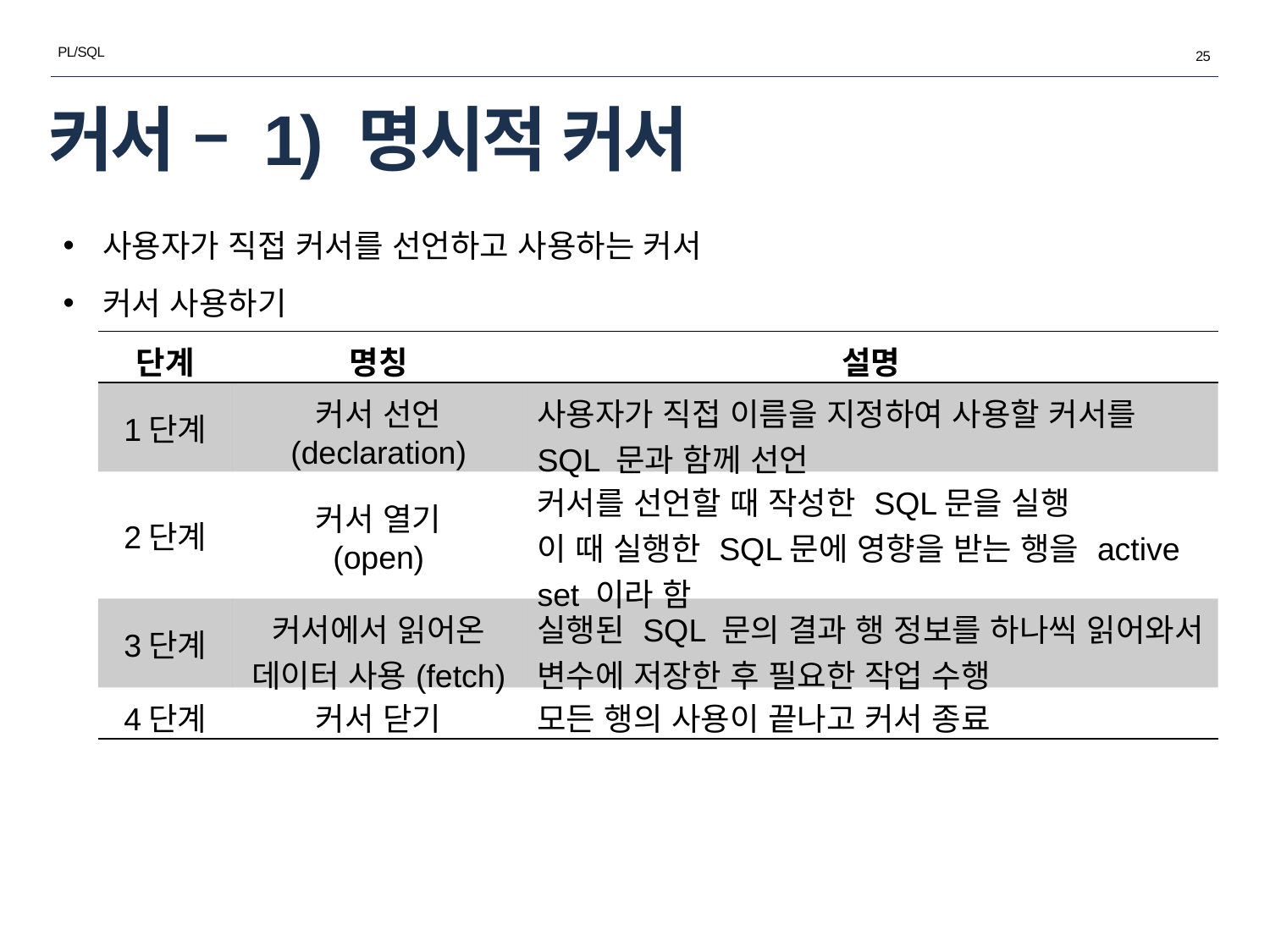

PL/SQL
25
# 커서 – 1) 명시적 커서
사용자가 직접 커서를 선언하고 사용하는 커서
커서 사용하기
| 단계 | 명칭 | 설명 |
| --- | --- | --- |
| 1단계 | 커서 선언 (declaration) | 사용자가 직접 이름을 지정하여 사용할 커서를 SQL 문과 함께 선언 |
| 2단계 | 커서 열기 (open) | 커서를 선언할 때 작성한 SQL문을 실행 이 때 실행한 SQL문에 영향을 받는 행을 active set 이라 함 |
| 3단계 | 커서에서 읽어온 데이터 사용(fetch) | 실행된 SQL 문의 결과 행 정보를 하나씩 읽어와서 변수에 저장한 후 필요한 작업 수행 |
| 4단계 | 커서 닫기 | 모든 행의 사용이 끝나고 커서 종료 |